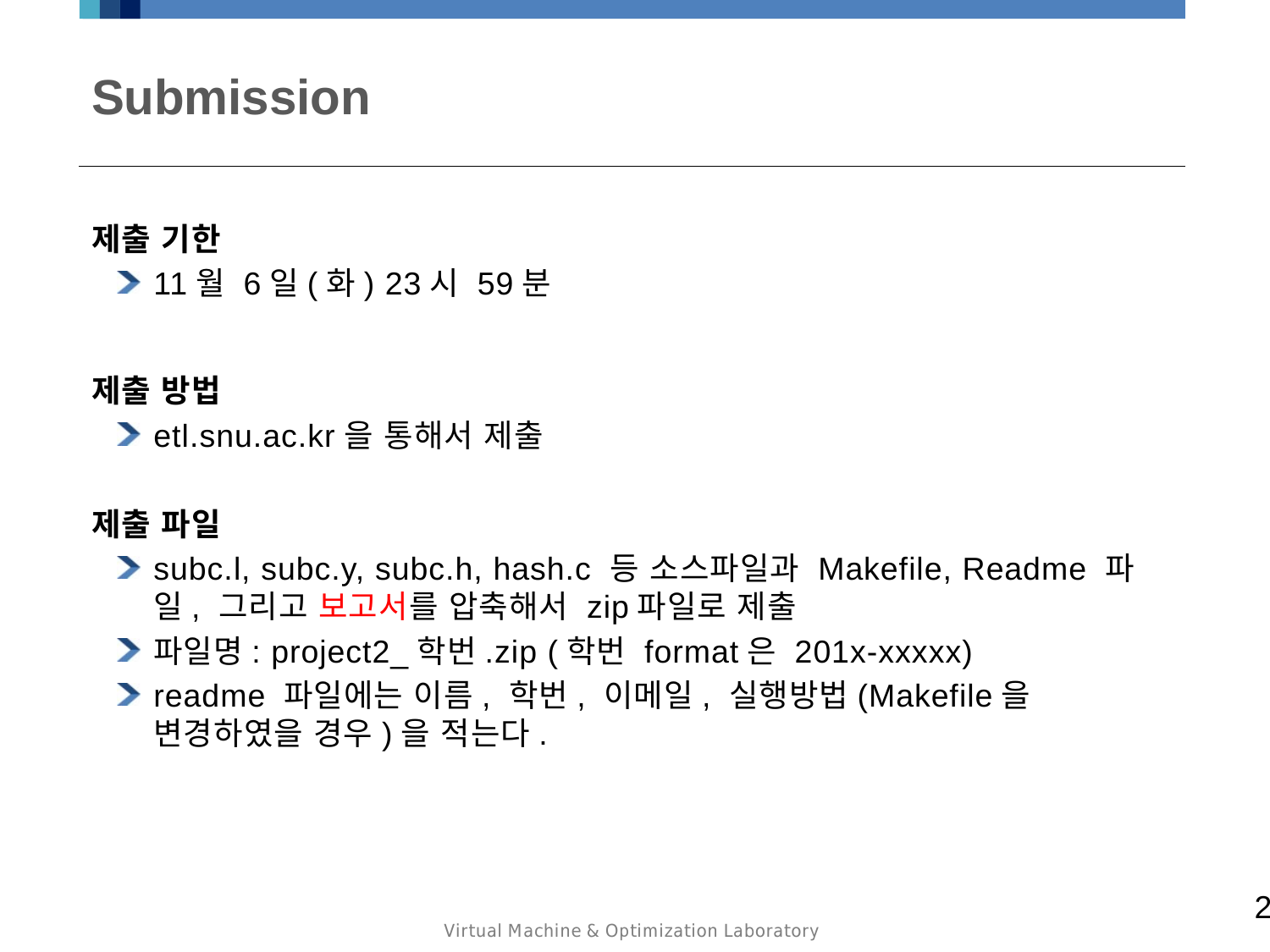

# Submission
제출 기한
11월 6일(화) 23시 59분

제출 방법
etl.snu.ac.kr을 통해서 제출

제출 파일
subc.l, subc.y, subc.h, hash.c 등 소스파일과 Makefile, Readme 파일, 그리고 보고서를 압축해서 zip파일로 제출
파일명: project2_학번.zip (학번 format은 201x-xxxxx)
readme 파일에는 이름, 학번, 이메일, 실행방법(Makefile을 변경하였을 경우)을 적는다.